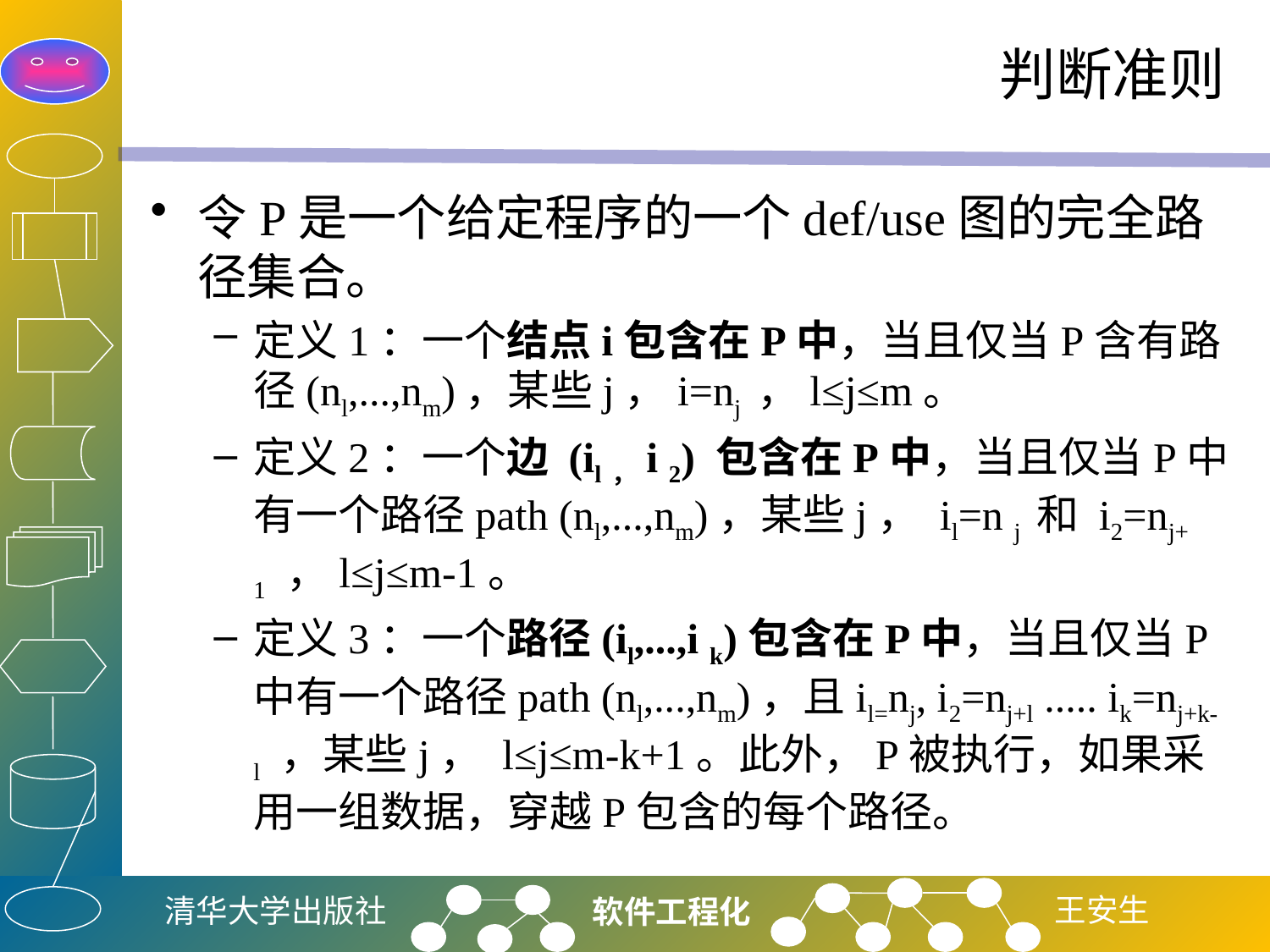

# 判断准则
令P是一个给定程序的一个def/use图的完全路径集合。
定义1：一个结点i包含在P中，当且仅当P含有路径(nl,...,nm)，某些j，i=nj ，l≤j≤m。
定义2：一个边 (il，i 2) 包含在P中，当且仅当P中有一个路径path (nl,...,nm)，某些j， il=n j 和 i2=nj+ 1 ，l≤j≤m-1。
定义3：一个路径(il,...,i k)包含在P中，当且仅当P中有一个路径path (nl,...,nm)，且il=nj, i2=nj+l ..... ik=nj+k-l ，某些j， l≤j≤m-k+1。此外，P被执行，如果采用一组数据，穿越P包含的每个路径。